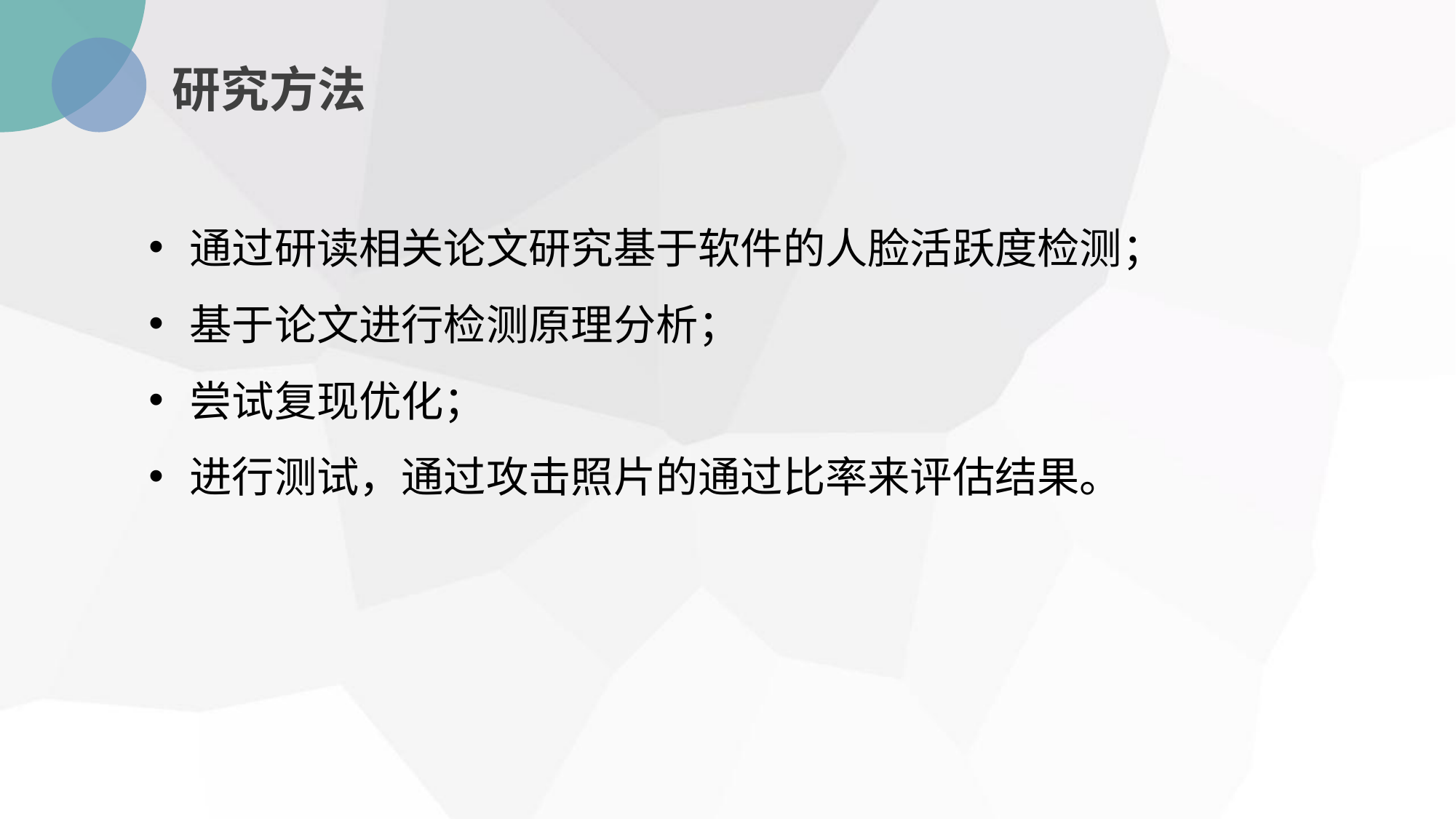

研究方法

通过研读相关论文研究基于软件的人脸活跃度检测；
基于论文进行检测原理分析；
尝试复现优化；
进行测试，通过攻击照片的通过比率来评估结果。